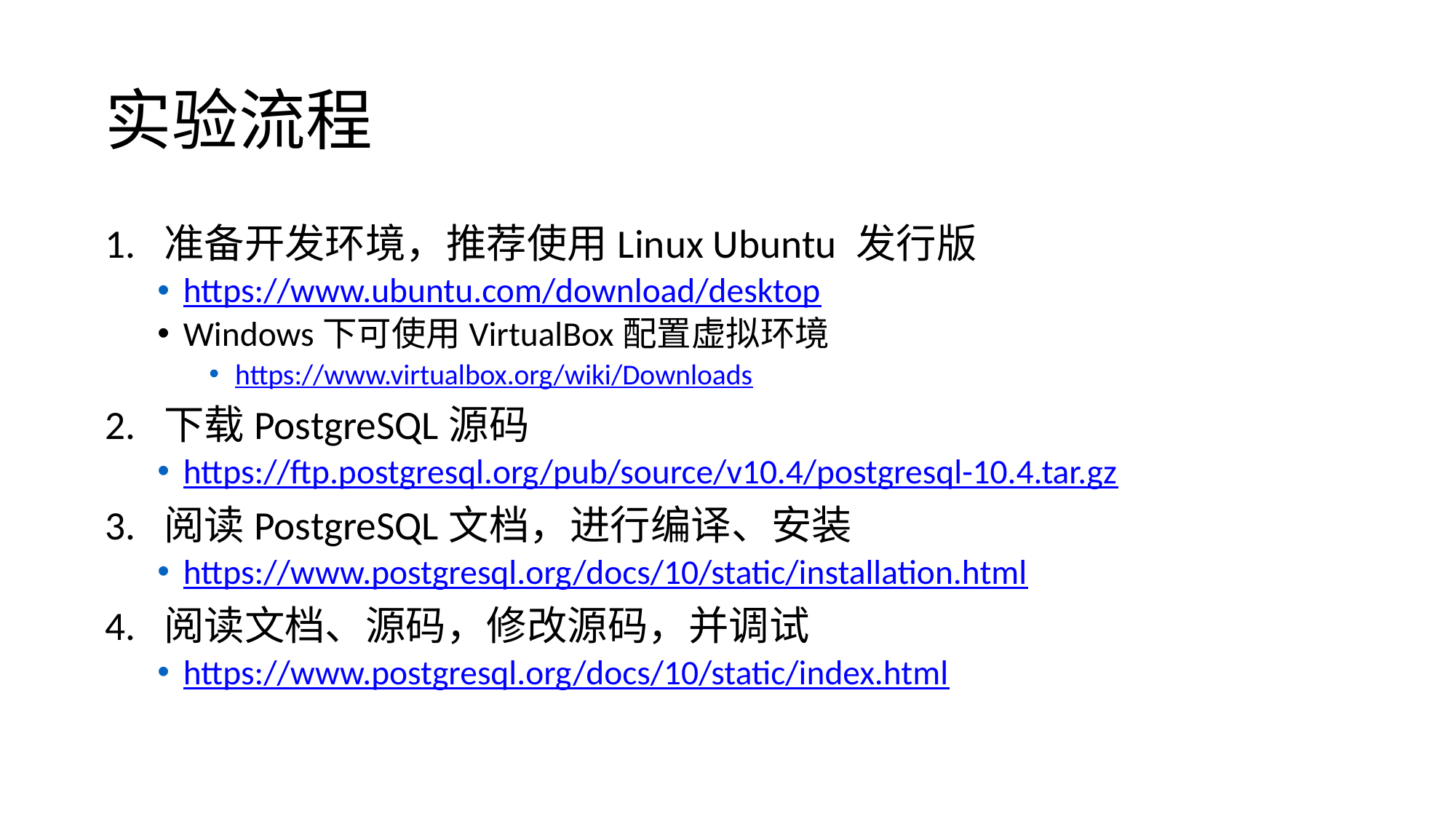

# 实验流程
准备开发环境，推荐使用Linux Ubuntu 发行版
https://www.ubuntu.com/download/desktop
Windows下可使用VirtualBox配置虚拟环境
https://www.virtualbox.org/wiki/Downloads
下载PostgreSQL源码
https://ftp.postgresql.org/pub/source/v10.4/postgresql-10.4.tar.gz
阅读PostgreSQL文档，进行编译、安装
https://www.postgresql.org/docs/10/static/installation.html
阅读文档、源码，修改源码，并调试
https://www.postgresql.org/docs/10/static/index.html